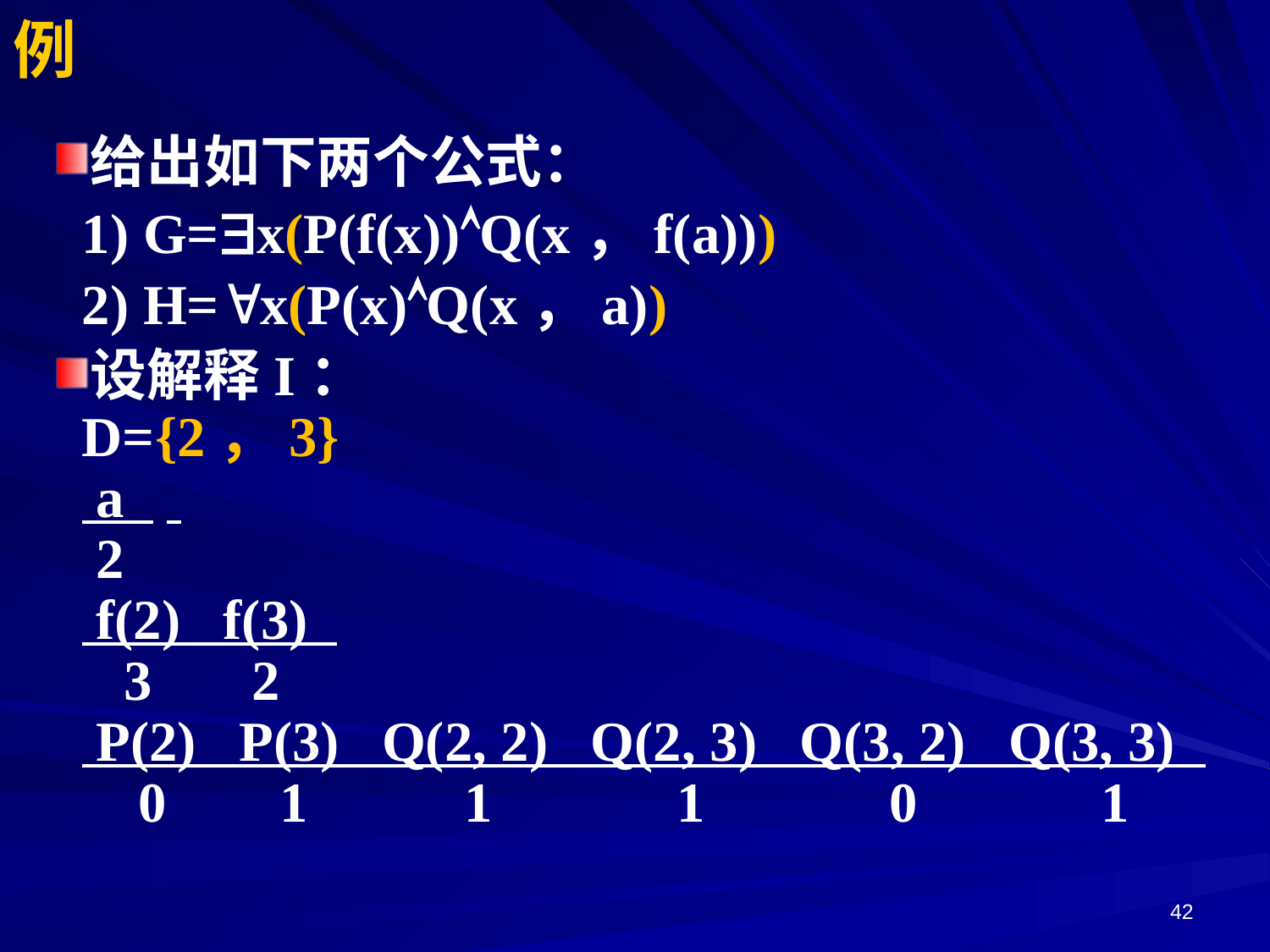

# 例
给出如下两个公式：
	1) G=∃x(P(f(x))∧Q(x，f(a)))
	2) H=∀x(P(x)∧Q(x，a))
设解释I：
	D={2，3}
 	 a
 	 2
	 f(2)   f(3)
 	   3       2
	 P(2)   P(3)   Q(2, 2)   Q(2, 3)   Q(3, 2)   Q(3, 3)
	    0        1           1             1             0             1
42